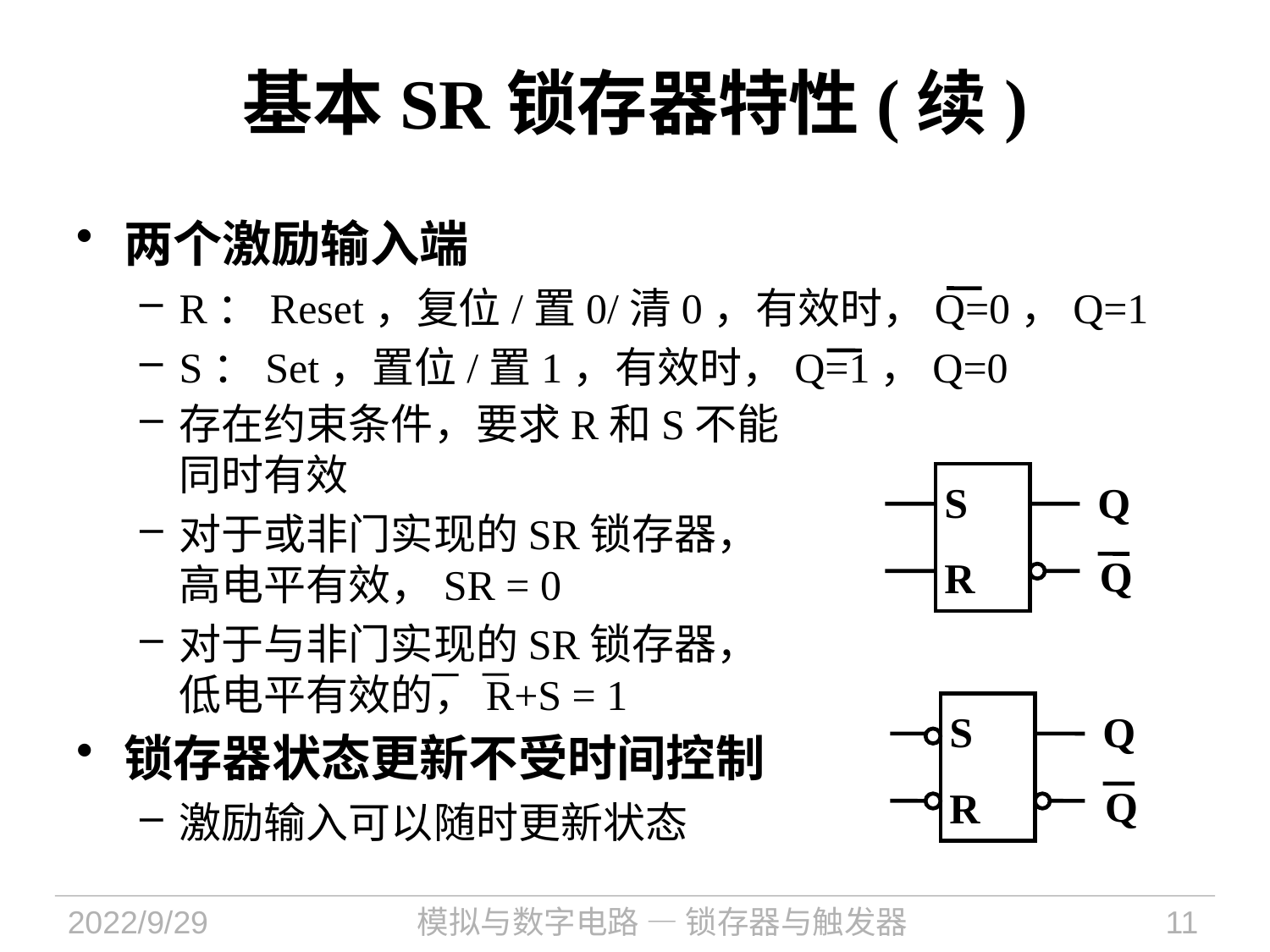

# 基本SR锁存器特性(续)
两个激励输入端
R：Reset，复位/置0/清0，有效时，Q=0，Q=1
S：Set，置位/置1，有效时，Q=1，Q=0

存在约束条件，要求R和S不能同时有效
对于或非门实现的SR锁存器，高电平有效，SR = 0
对于与非门实现的SR锁存器，低电平有效的，R+S = 1
锁存器状态更新不受时间控制
激励输入可以随时更新状态

S
Q

Q
R

S
Q

Q
R

2022/9/29
模拟与数字电路 — 锁存器与触发器
11